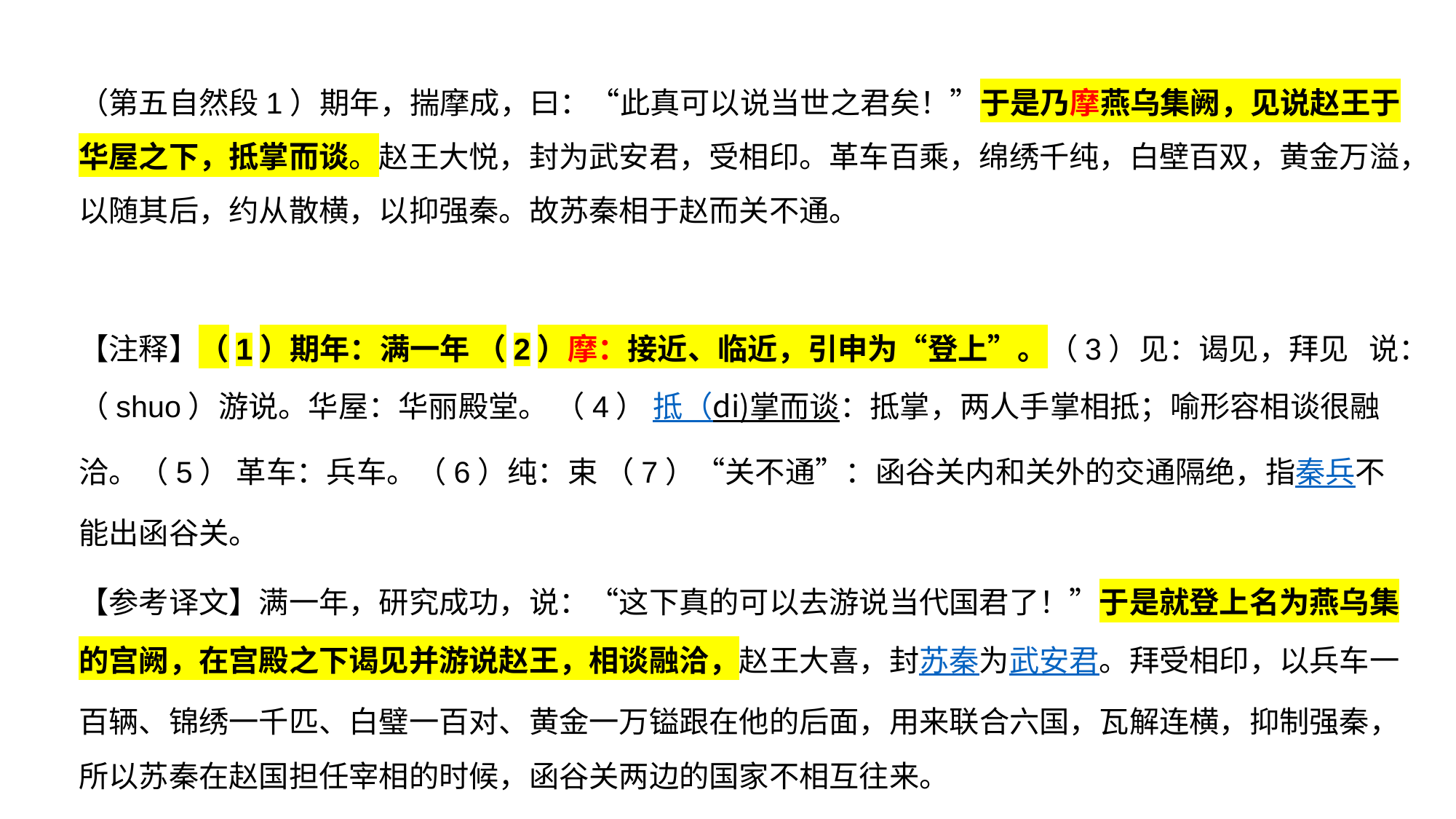

（第五自然段1）期年，揣摩成，曰：“此真可以说当世之君矣！”于是乃摩燕乌集阙，见说赵王于华屋之下，抵掌而谈。赵王大悦，封为武安君，受相印。革车百乘，绵绣千纯，白壁百双，黄金万溢，以随其后，约从散横，以抑强秦。故苏秦相于赵而关不通。

【注释】（1）期年：满一年 （2）摩：接近、临近，引申为“登上”。（3）见：谒见，拜见   说：（shuo）游说。华屋：华丽殿堂。 （4） 抵（di)掌而谈：抵掌，两人手掌相抵；喻形容相谈很融洽。（5） 革车：兵车。（6）纯：束 （7）“关不通”：函谷关内和关外的交通隔绝，指秦兵不能出函谷关。
【参考译文】满一年，研究成功，说：“这下真的可以去游说当代国君了！”于是就登上名为燕乌集的宫阙，在宫殿之下谒见并游说赵王，相谈融洽，赵王大喜，封苏秦为武安君。拜受相印，以兵车一百辆、锦绣一千匹、白璧一百对、黄金一万镒跟在他的后面，用来联合六国，瓦解连横，抑制强秦，所以苏秦在赵国担任宰相的时候，函谷关两边的国家不相互往来。